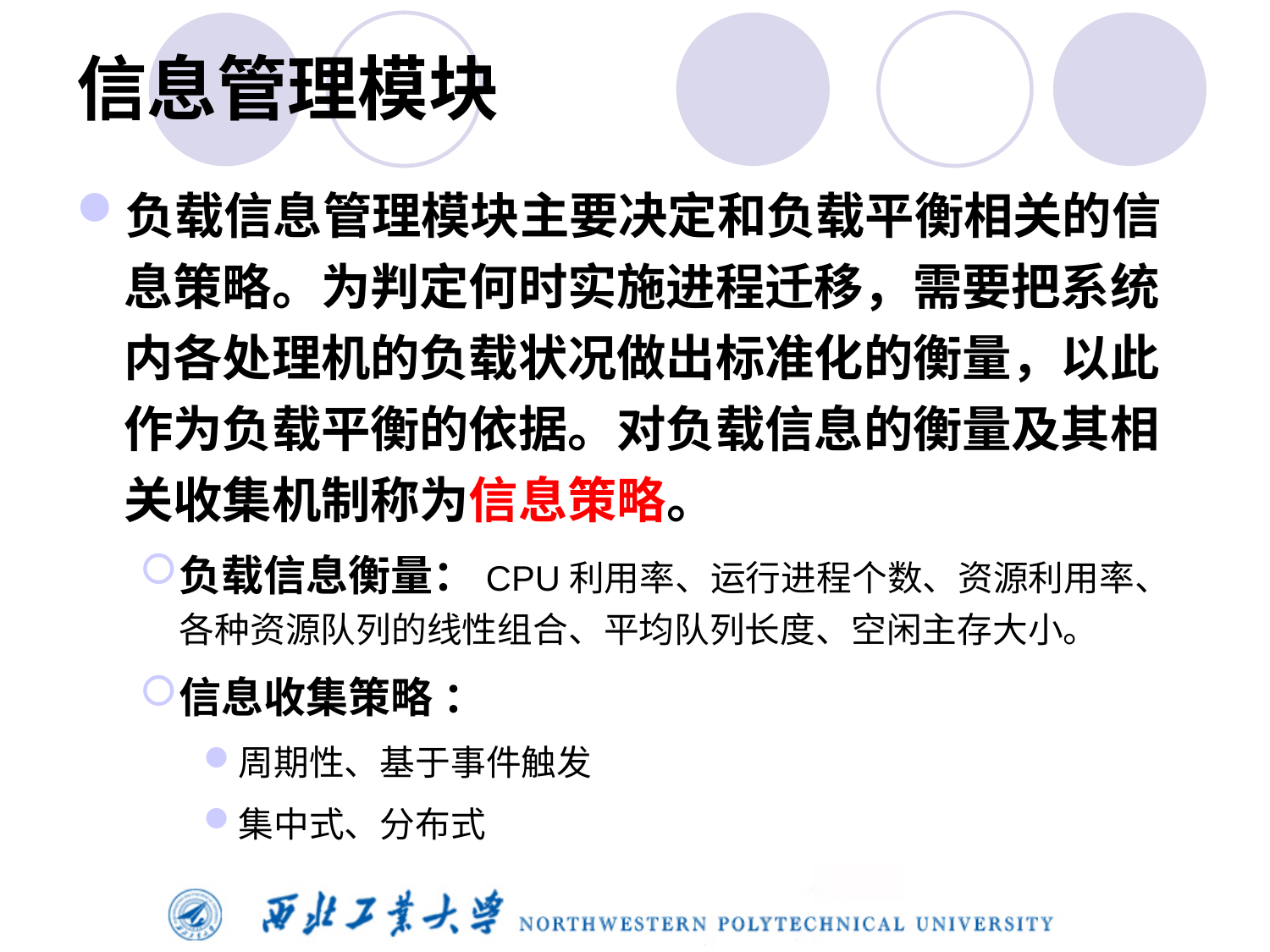

# 信息管理模块
负载信息管理模块主要决定和负载平衡相关的信息策略。为判定何时实施进程迁移，需要把系统内各处理机的负载状况做出标准化的衡量，以此作为负载平衡的依据。对负载信息的衡量及其相关收集机制称为信息策略。
负载信息衡量：CPU利用率、运行进程个数、资源利用率、各种资源队列的线性组合、平均队列长度、空闲主存大小。
信息收集策略 ：
周期性、基于事件触发
集中式、分布式